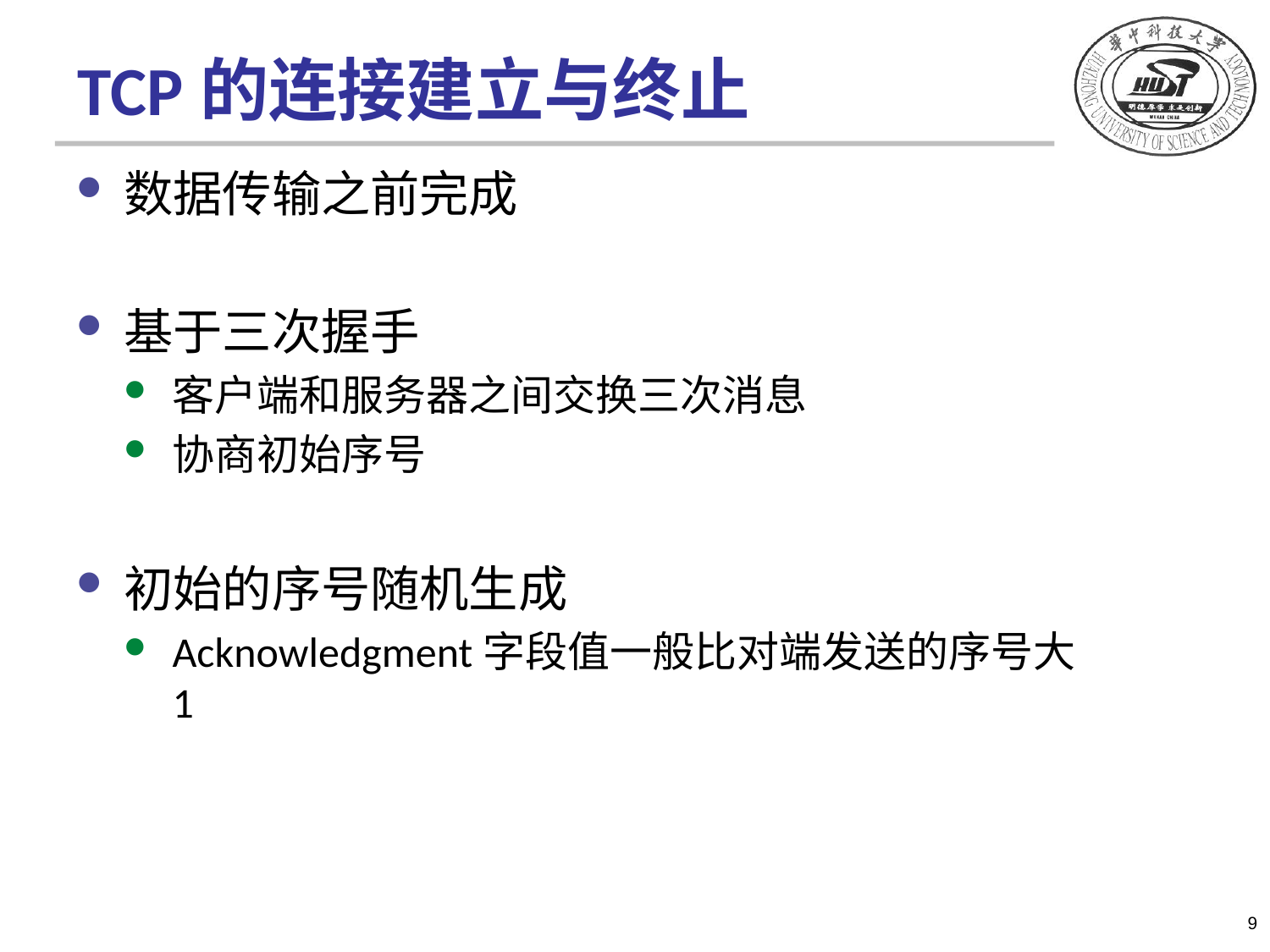

# TCP的连接建立与终止
数据传输之前完成

基于三次握手
客户端和服务器之间交换三次消息
协商初始序号

初始的序号随机生成
Acknowledgment字段值一般比对端发送的序号大1

9